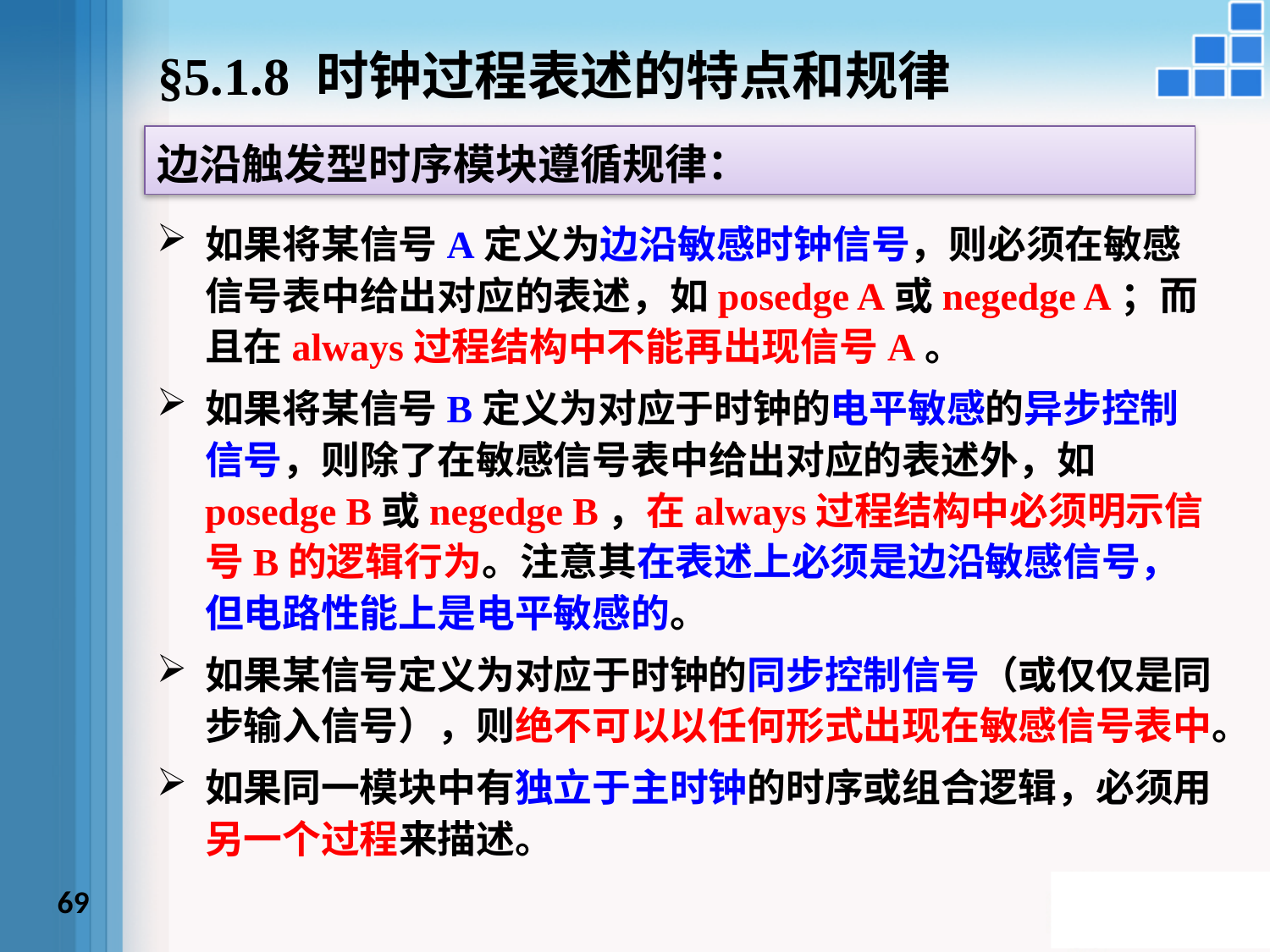

§5.1.8 时钟过程表述的特点和规律
边沿触发型时序模块遵循规律：
如果将某信号A定义为边沿敏感时钟信号，则必须在敏感信号表中给出对应的表述，如posedge A或negedge A；而且在always过程结构中不能再出现信号A。
如果将某信号B定义为对应于时钟的电平敏感的异步控制信号，则除了在敏感信号表中给出对应的表述外，如posedge B或negedge B，在always过程结构中必须明示信号B的逻辑行为。注意其在表述上必须是边沿敏感信号，但电路性能上是电平敏感的。
如果某信号定义为对应于时钟的同步控制信号（或仅仅是同步输入信号），则绝不可以以任何形式出现在敏感信号表中。
如果同一模块中有独立于主时钟的时序或组合逻辑，必须用另一个过程来描述。

69